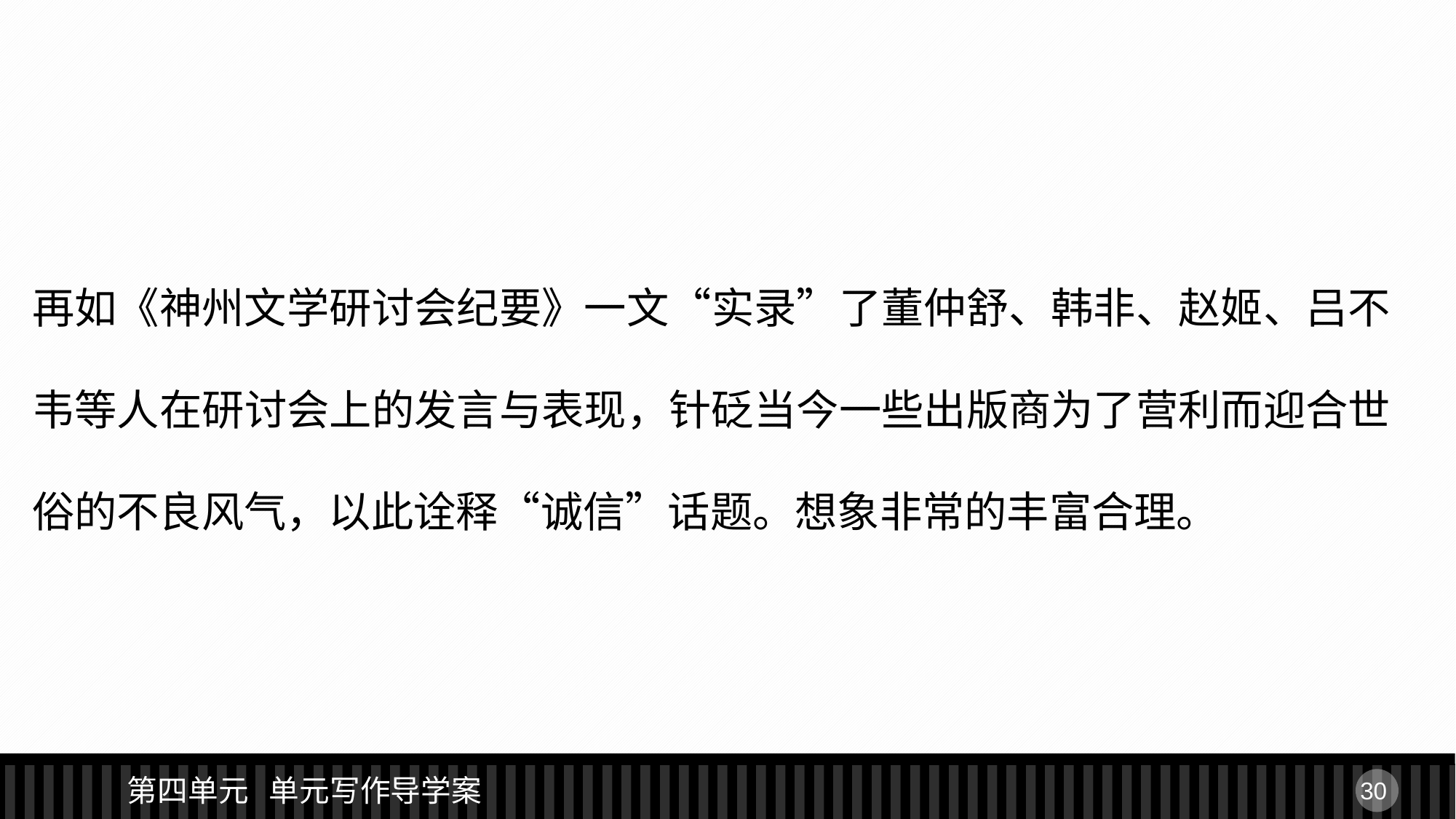

再如《神州文学研讨会纪要》一文“实录”了董仲舒、韩非、赵姬、吕不韦等人在研讨会上的发言与表现，针砭当今一些出版商为了营利而迎合世俗的不良风气，以此诠释“诚信”话题。想象非常的丰富合理。